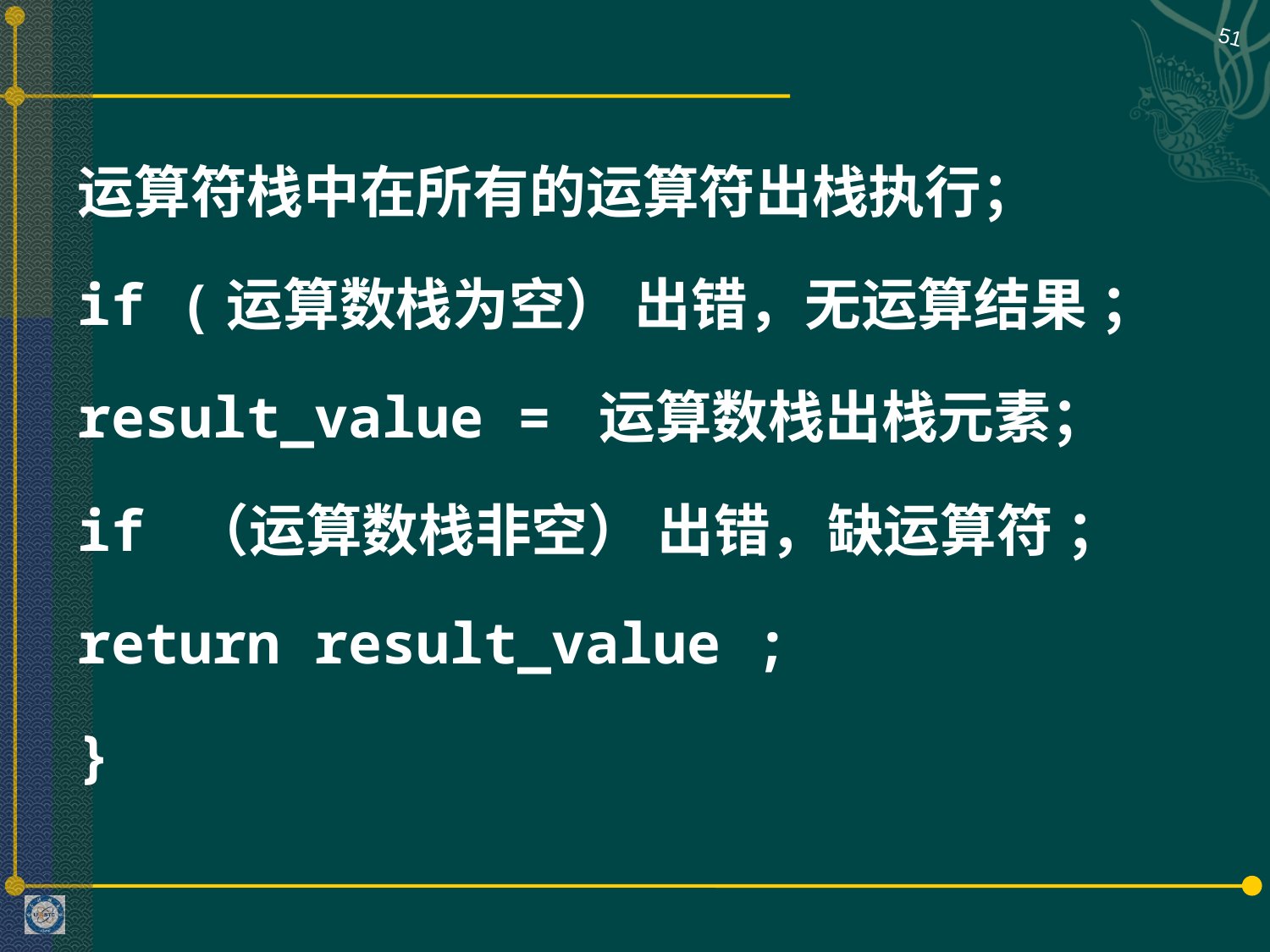

51
运算符栈中在所有的运算符出栈执行；
if (运算数栈为空） 出错，无运算结果 ；
result_value = 运算数栈出栈元素；
if （运算数栈非空） 出错，缺运算符 ；
return result_value ;
}